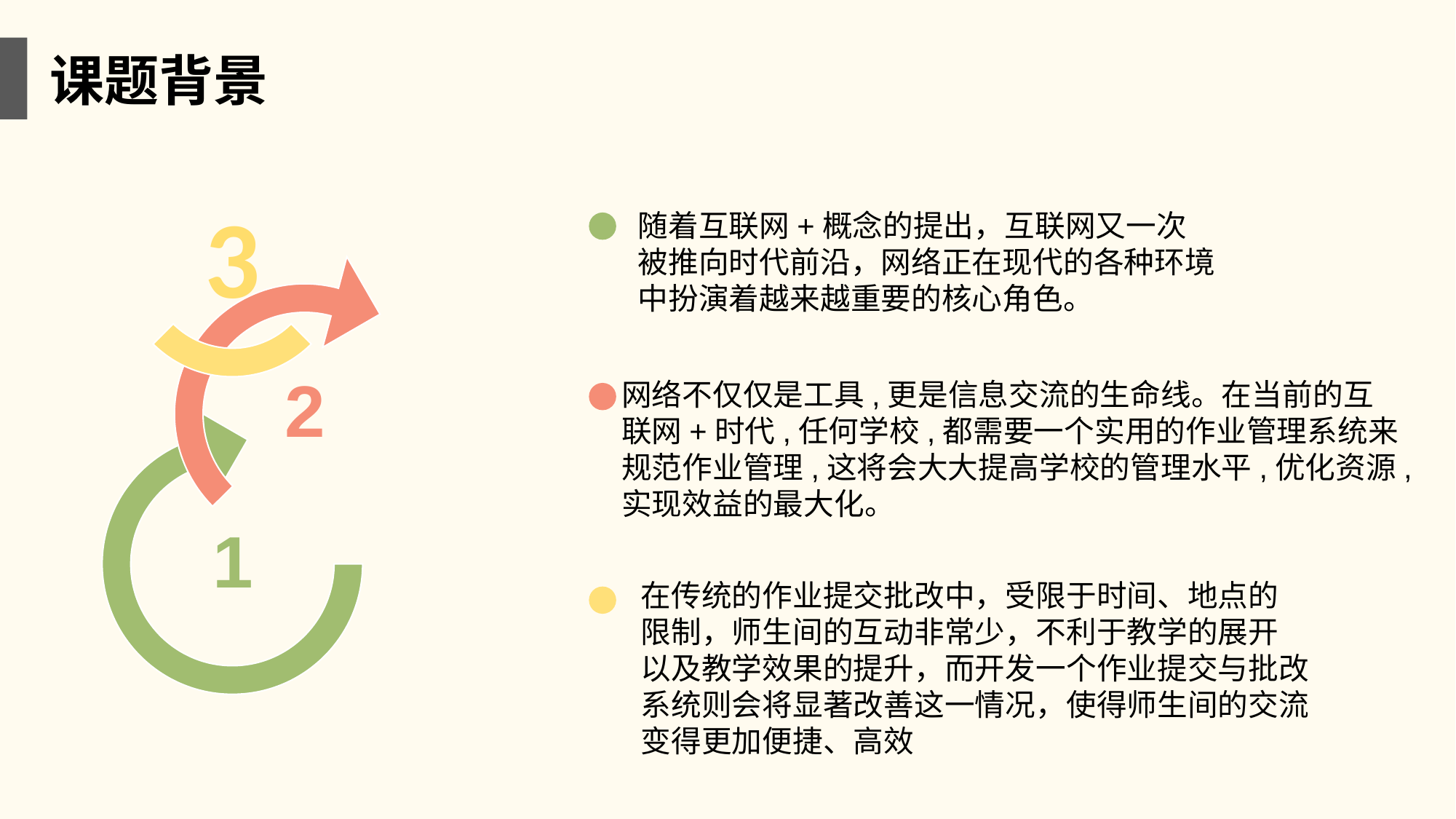

课题背景

1

2

3
随着互联网+概念的提出，互联网又一次被推向时代前沿，网络正在现代的各种环境中扮演着越来越重要的核心角色。

网络不仅仅是工具,更是信息交流的生命线。在当前的互
联网+时代,任何学校,都需要一个实用的作业管理系统来
规范作业管理,这将会大大提高学校的管理水平,优化资源,
实现效益的最大化。

在传统的作业提交批改中，受限于时间、地点的
限制，师生间的互动非常少，不利于教学的展开
以及教学效果的提升，而开发一个作业提交与批改
系统则会将显著改善这一情况，使得师生间的交流
变得更加便捷、高效